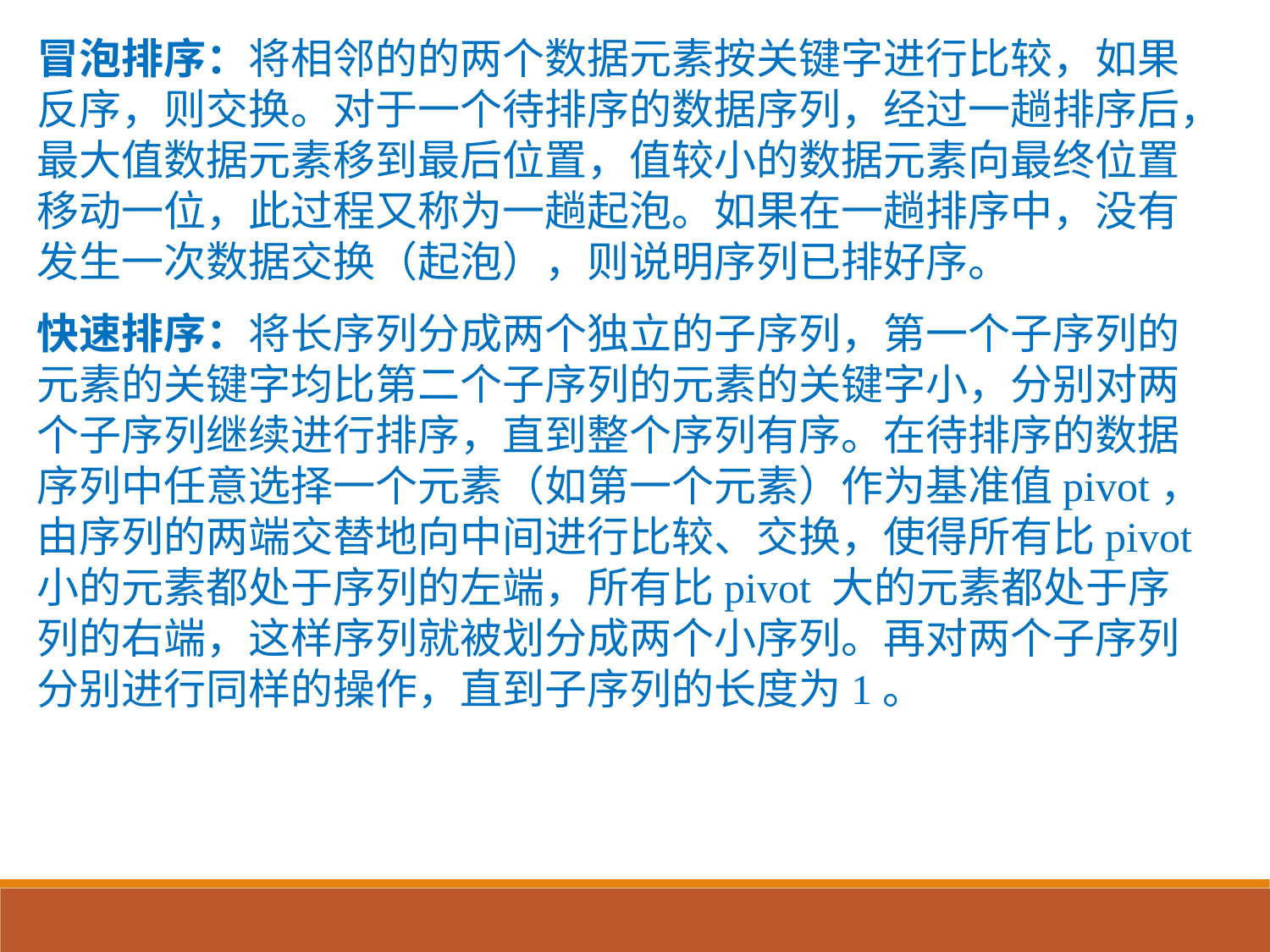

冒泡排序：将相邻的的两个数据元素按关键字进行比较，如果反序，则交换。对于一个待排序的数据序列，经过一趟排序后，最大值数据元素移到最后位置，值较小的数据元素向最终位置移动一位，此过程又称为一趟起泡。如果在一趟排序中，没有发生一次数据交换（起泡），则说明序列已排好序。
快速排序：将长序列分成两个独立的子序列，第一个子序列的元素的关键字均比第二个子序列的元素的关键字小，分别对两个子序列继续进行排序，直到整个序列有序。在待排序的数据序列中任意选择一个元素（如第一个元素）作为基准值pivot，由序列的两端交替地向中间进行比较、交换，使得所有比pivot 小的元素都处于序列的左端，所有比pivot 大的元素都处于序列的右端，这样序列就被划分成两个小序列。再对两个子序列分别进行同样的操作，直到子序列的长度为1。